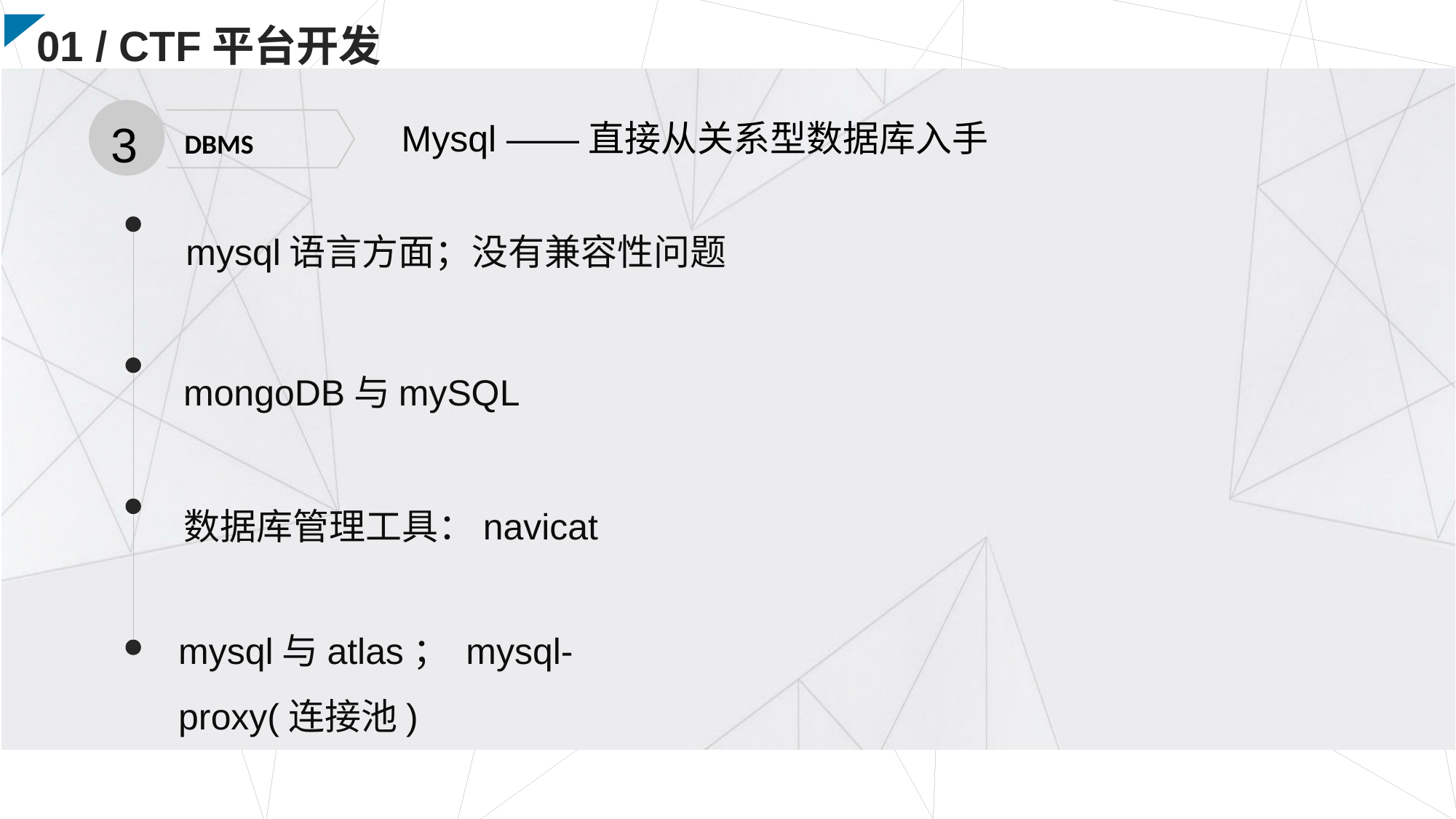

01 / CTF平台开发
3

Mysql ——直接从关系型数据库入手
 DBMS
mysql语言方面；没有兼容性问题

mongoDB与mySQL

数据库管理工具：navicat

mysql与atlas； mysql-proxy(连接池)